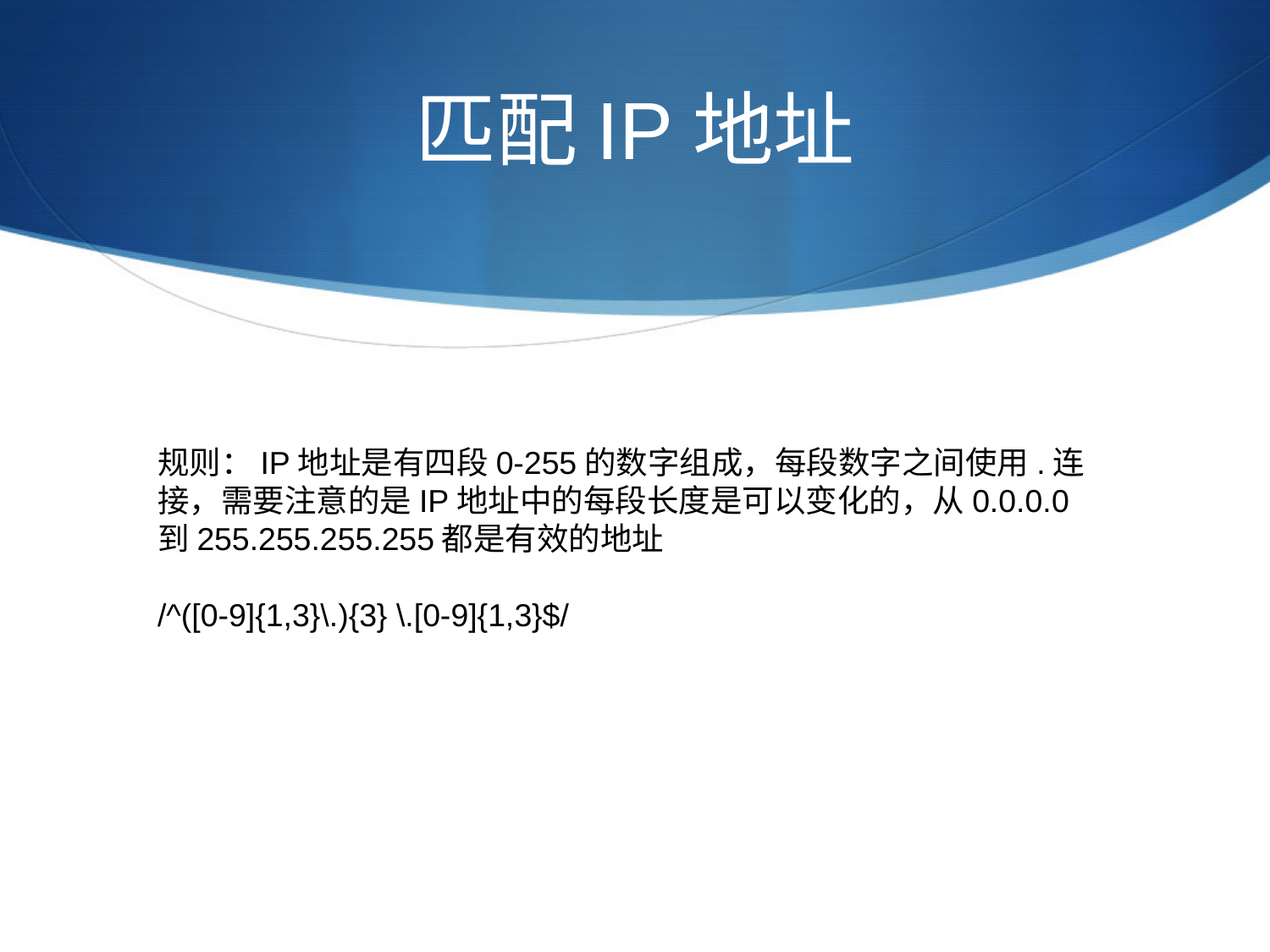

# 匹配IP地址
规则：IP地址是有四段0-255的数字组成，每段数字之间使用.连接，需要注意的是IP地址中的每段长度是可以变化的，从0.0.0.0到255.255.255.255都是有效的地址

/^([0-9]{1,3}\.){3} \.[0-9]{1,3}$/